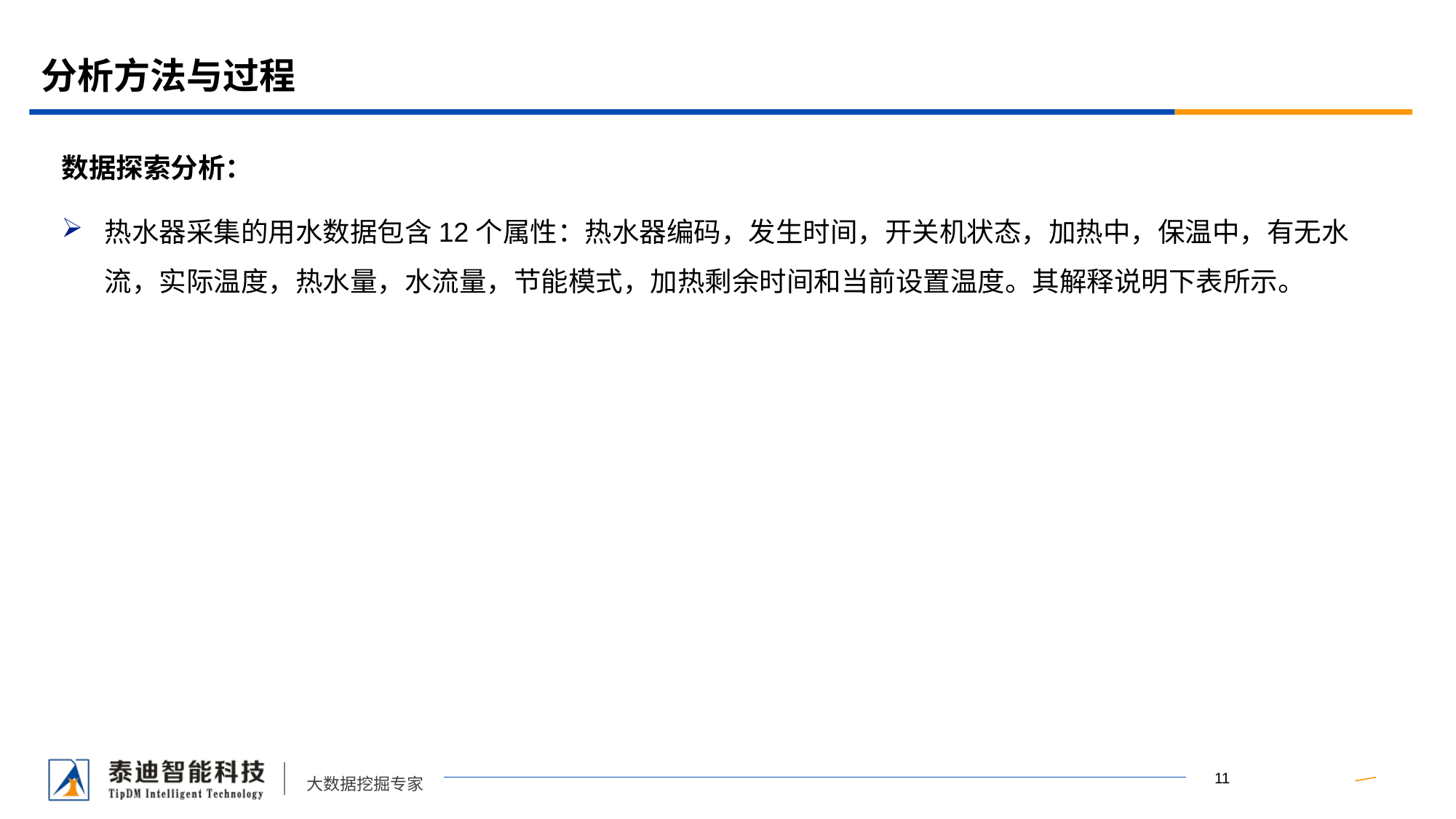

# 分析方法与过程
数据探索分析：
热水器采集的用水数据包含12个属性：热水器编码，发生时间，开关机状态，加热中，保温中，有无水流，实际温度，热水量，水流量，节能模式，加热剩余时间和当前设置温度。其解释说明下表所示。